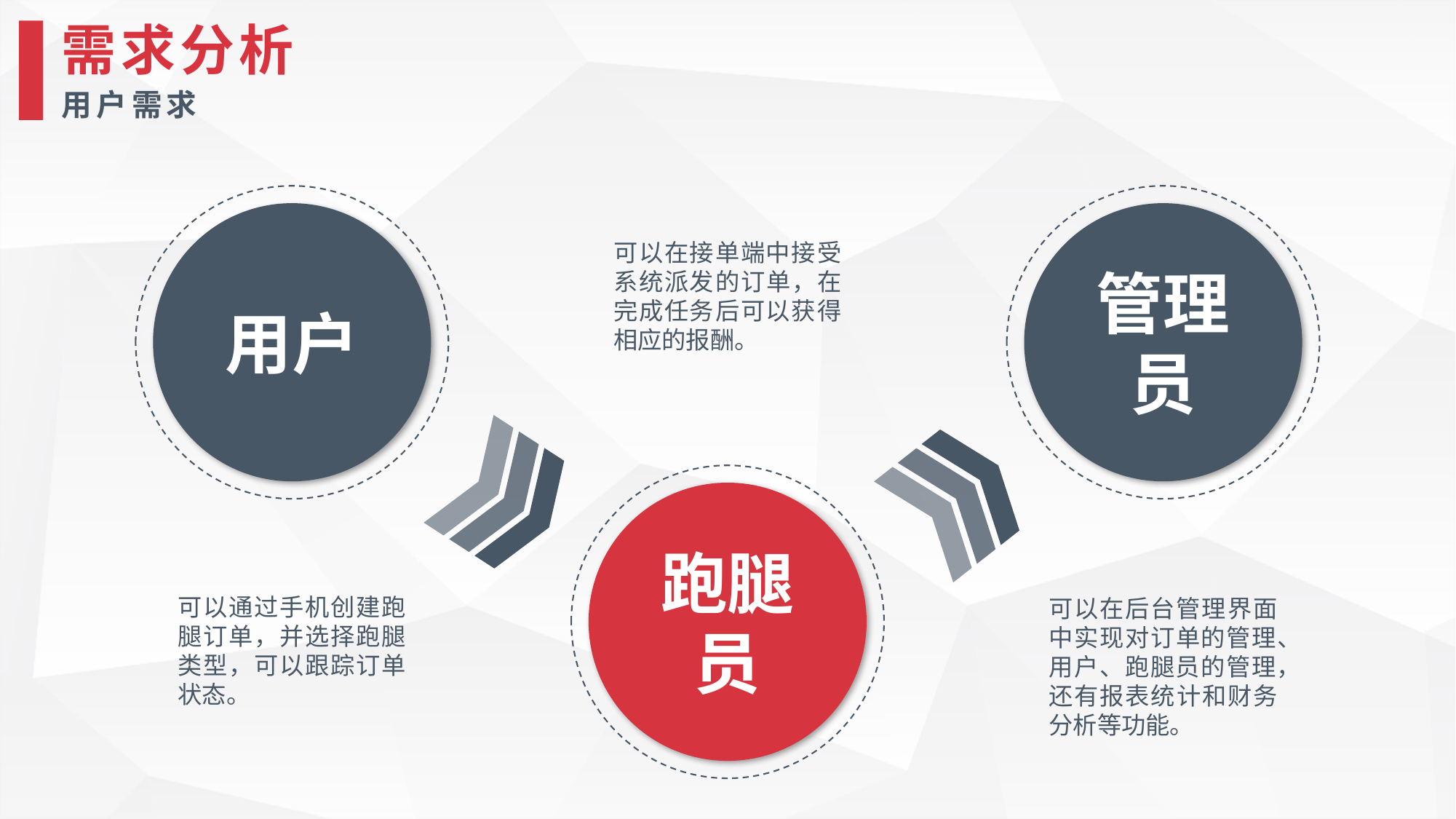

需求分析

用户需求

用户

管理员
可以在接单端中接受系统派发的订单，在完成任务后可以获得相应的报酬。

跑腿员
可以通过手机创建跑腿订单，并选择跑腿类型，可以跟踪订单状态。
可以在后台管理界面中实现对订单的管理、用户、跑腿员的管理，还有报表统计和财务分析等功能。